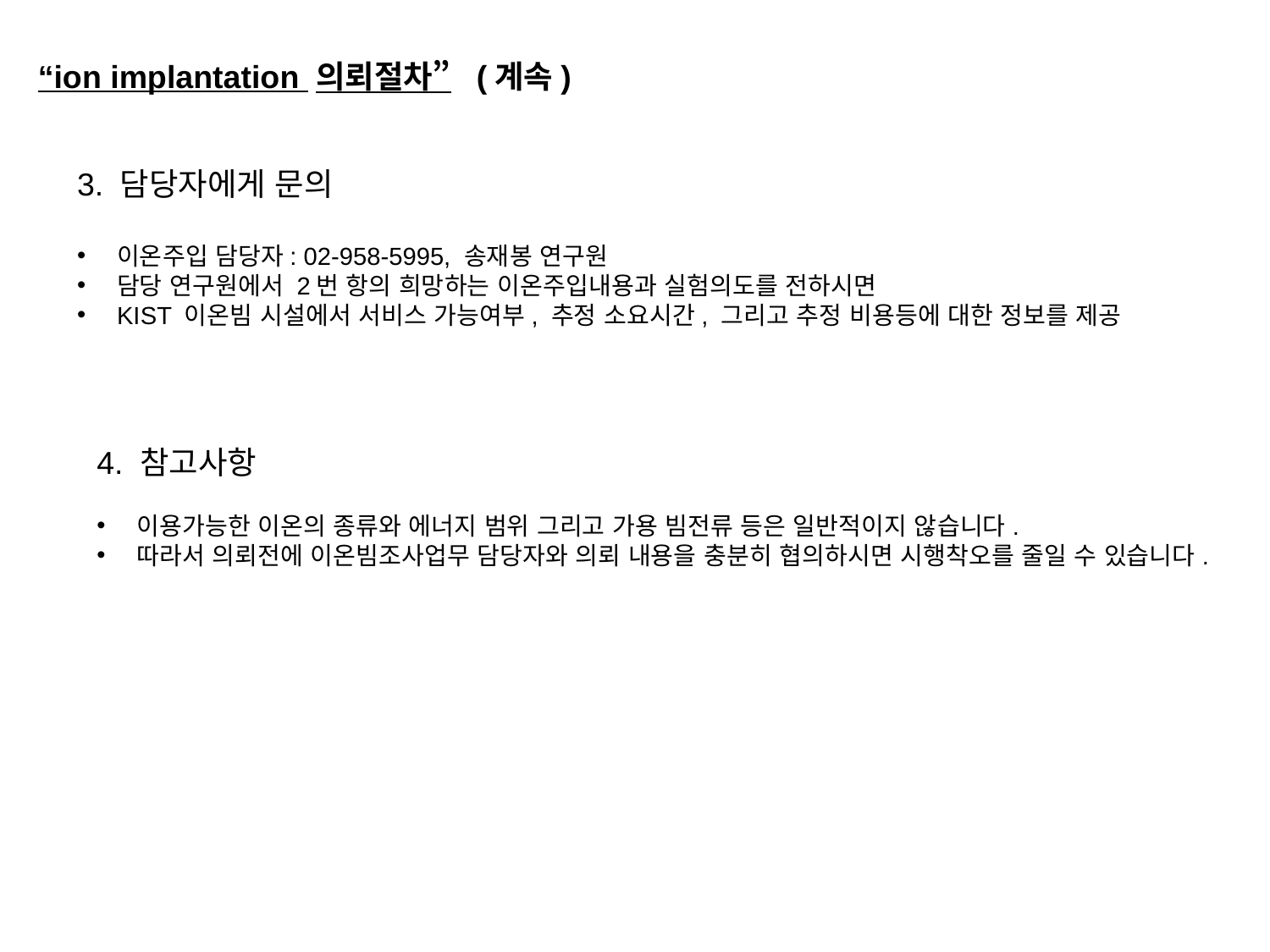

“ion implantation 의뢰절차”  (계속)
3. 담당자에게 문의

이온주입 담당자: 02-958-5995, 송재봉 연구원
담당 연구원에서 2번 항의 희망하는 이온주입내용과 실험의도를 전하시면
KIST 이온빔 시설에서 서비스 가능여부, 추정 소요시간, 그리고 추정 비용등에 대한 정보를 제공
4. 참고사항

이용가능한 이온의 종류와 에너지 범위 그리고 가용 빔전류 등은 일반적이지 않습니다.
따라서 의뢰전에 이온빔조사업무 담당자와 의뢰 내용을 충분히 협의하시면 시행착오를 줄일 수 있습니다.